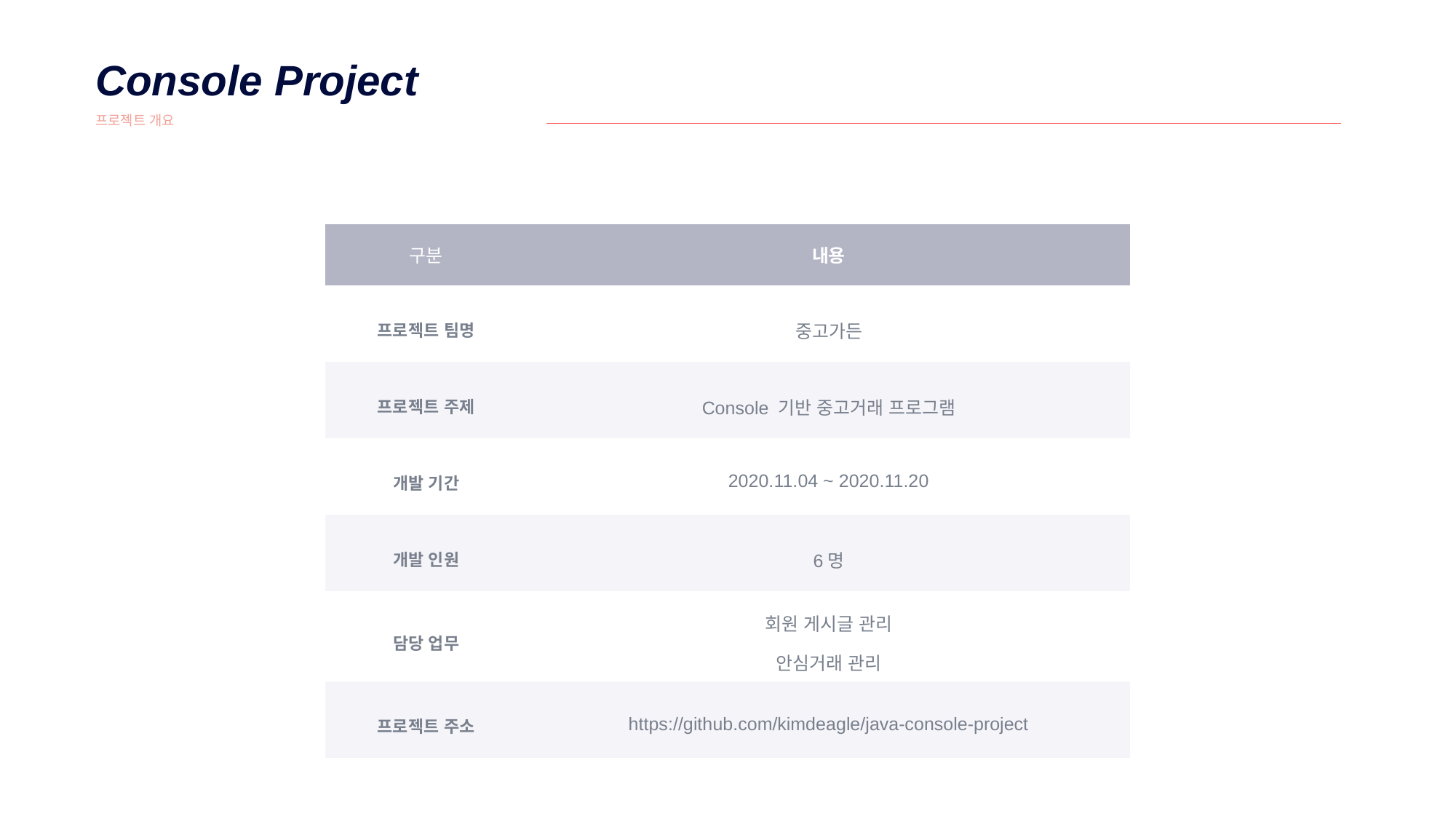

Console Project
프로젝트 개요
| 구분 | 내용 |
| --- | --- |
| 프로젝트 팀명 | 중고가든 |
| 프로젝트 주제 | Console 기반 중고거래 프로그램 |
| 개발 기간 | 2020.11.04 ~ 2020.11.20 |
| 개발 인원 | 6명 |
| 담당 업무 | 회원 게시글 관리 안심거래 관리 |
| 프로젝트 주소 | https://github.com/kimdeagle/java-console-project |